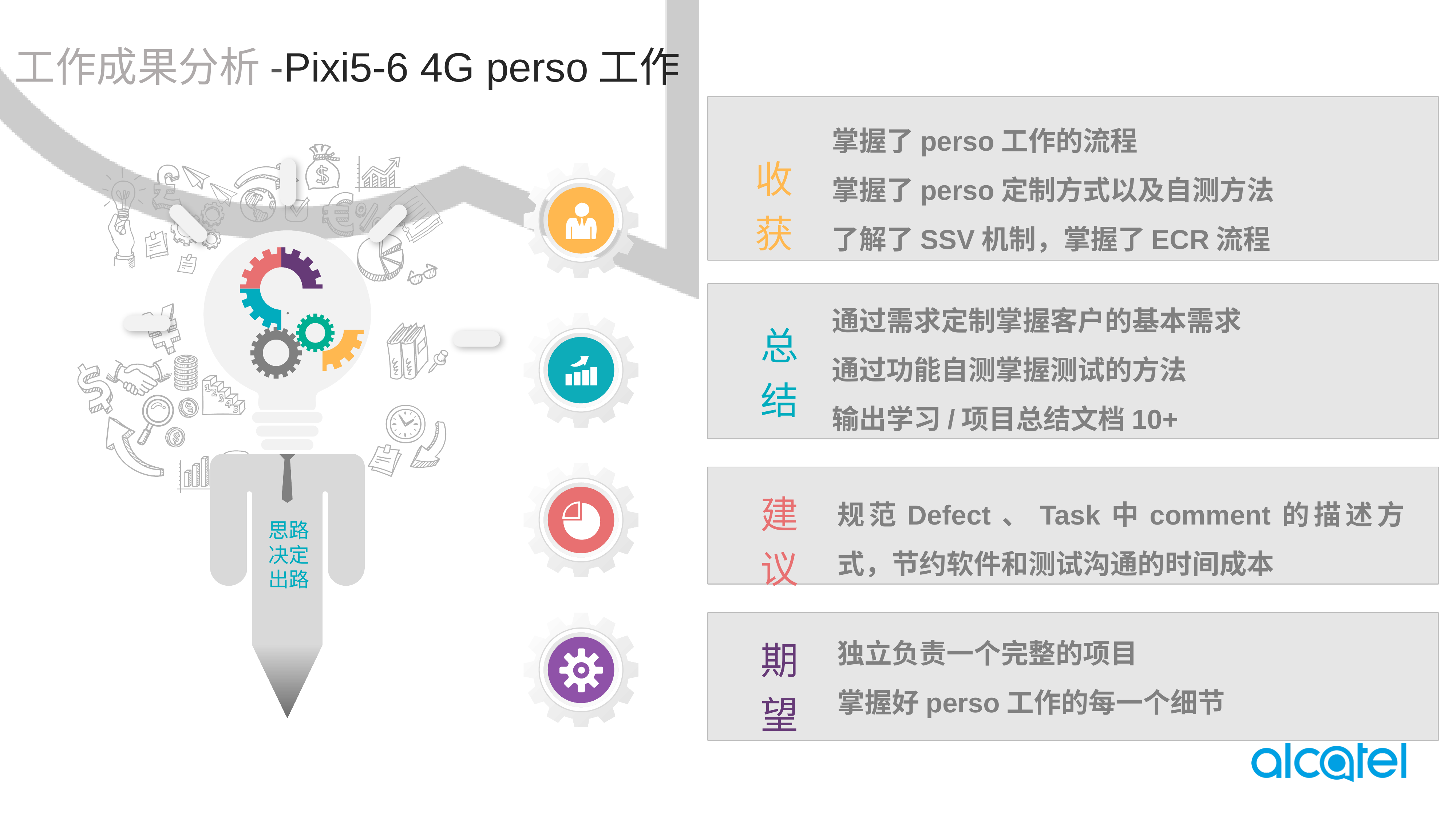

工作成果分析-Pixi5-6 4G perso工作

掌握了perso工作的流程
掌握了perso定制方式以及自测方法
了解了SSV机制，掌握了ECR流程

收获

通过需求定制掌握客户的基本需求
通过功能自测掌握测试的方法
输出学习/项目总结文档10+

总结

规范Defect、Task中comment的描述方式，节约软件和测试沟通的时间成本
建议

思路
决定
出路

独立负责一个完整的项目
掌握好perso工作的每一个细节

期望